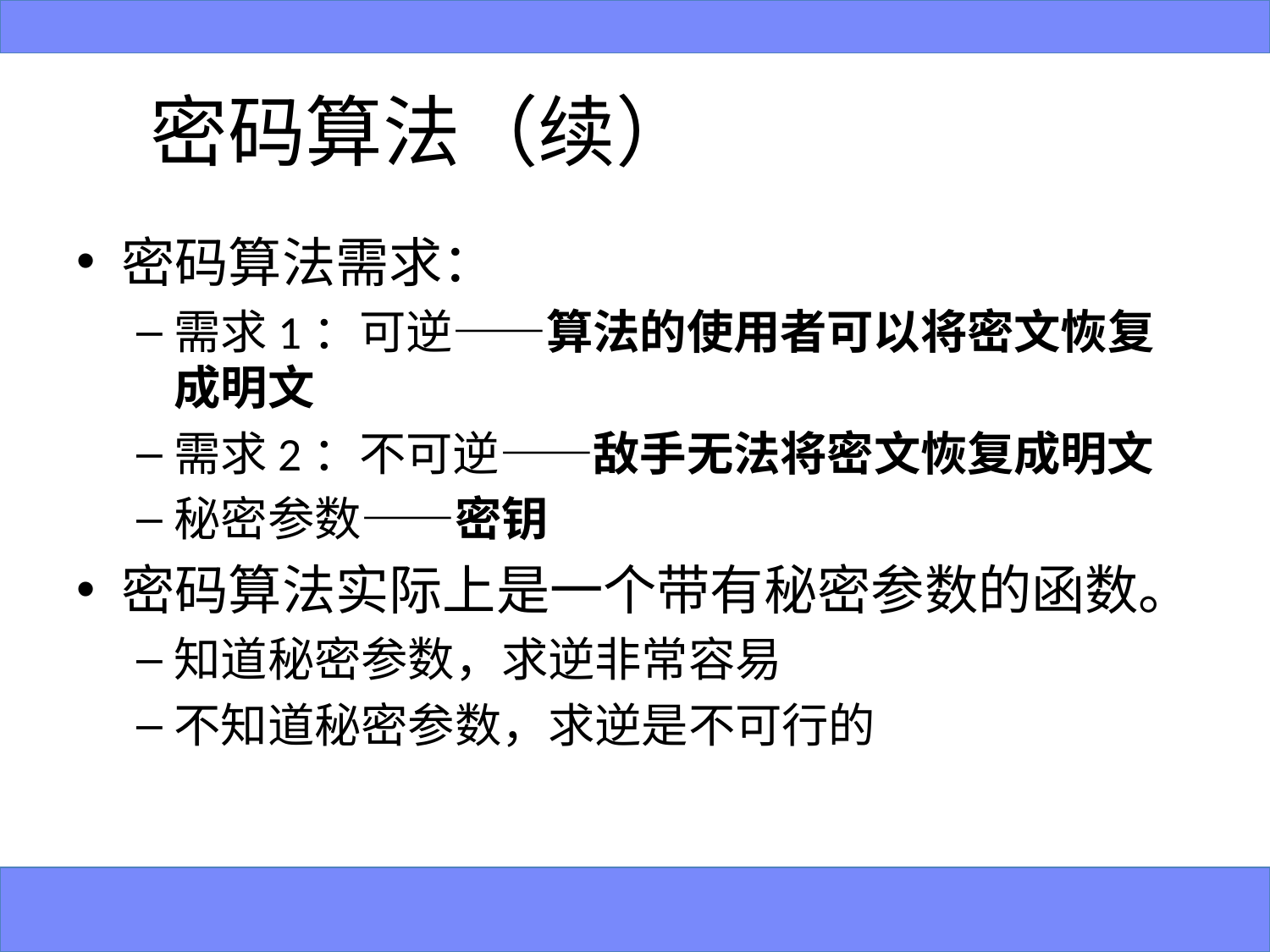

# 密码算法（续）
密码算法需求：
需求1：可逆——算法的使用者可以将密文恢复成明文
需求2：不可逆——敌手无法将密文恢复成明文
秘密参数——密钥
密码算法实际上是一个带有秘密参数的函数。
知道秘密参数，求逆非常容易
不知道秘密参数，求逆是不可行的

7